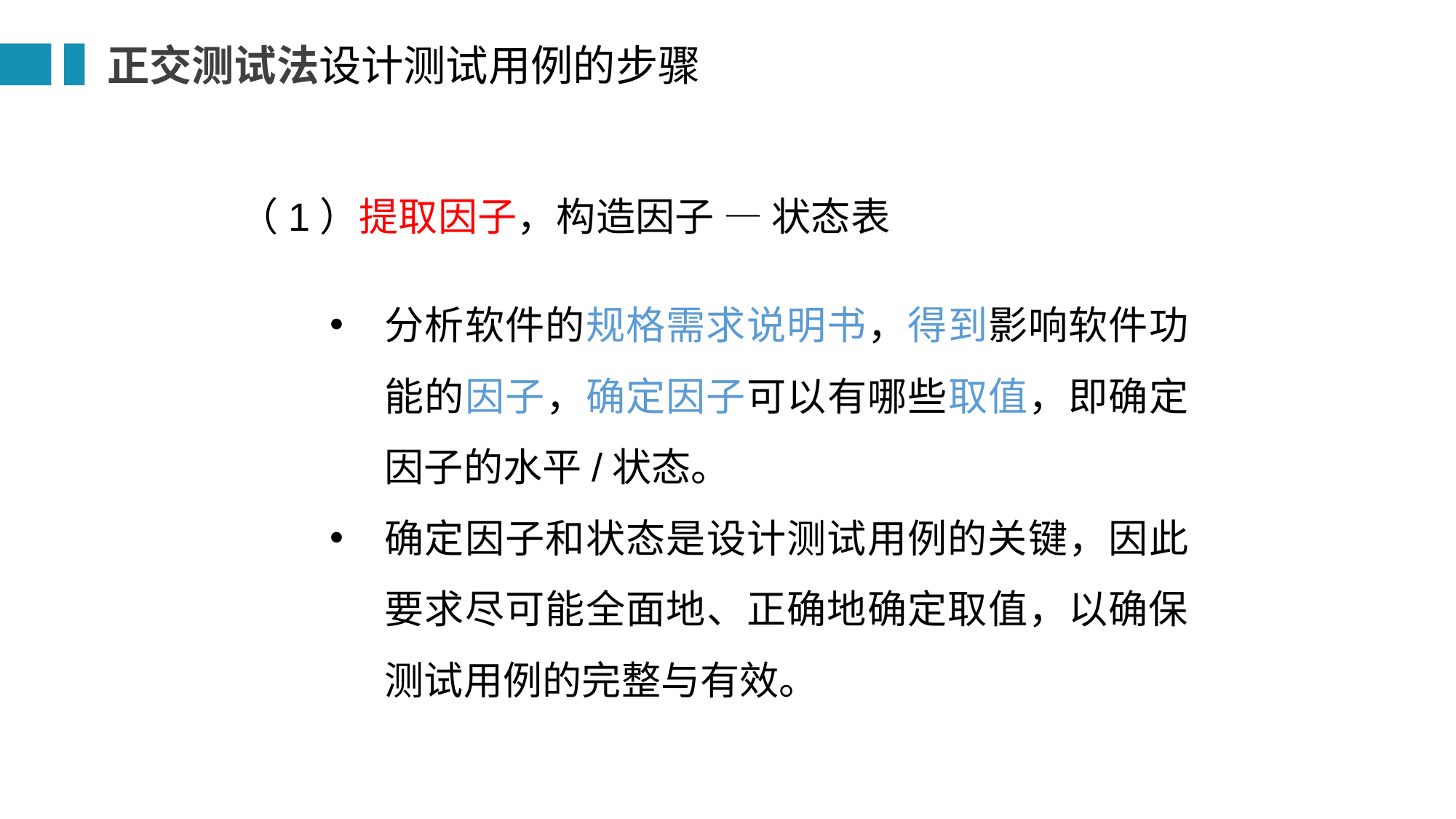

正交测试法设计测试用例的步骤

（1）提取因子，构造因子 — 状态表
分析软件的规格需求说明书，得到影响软件功能的因子，确定因子可以有哪些取值，即确定因子的水平/状态。
确定因子和状态是设计测试用例的关键，因此要求尽可能全面地、正确地确定取值，以确保测试用例的完整与有效。
100